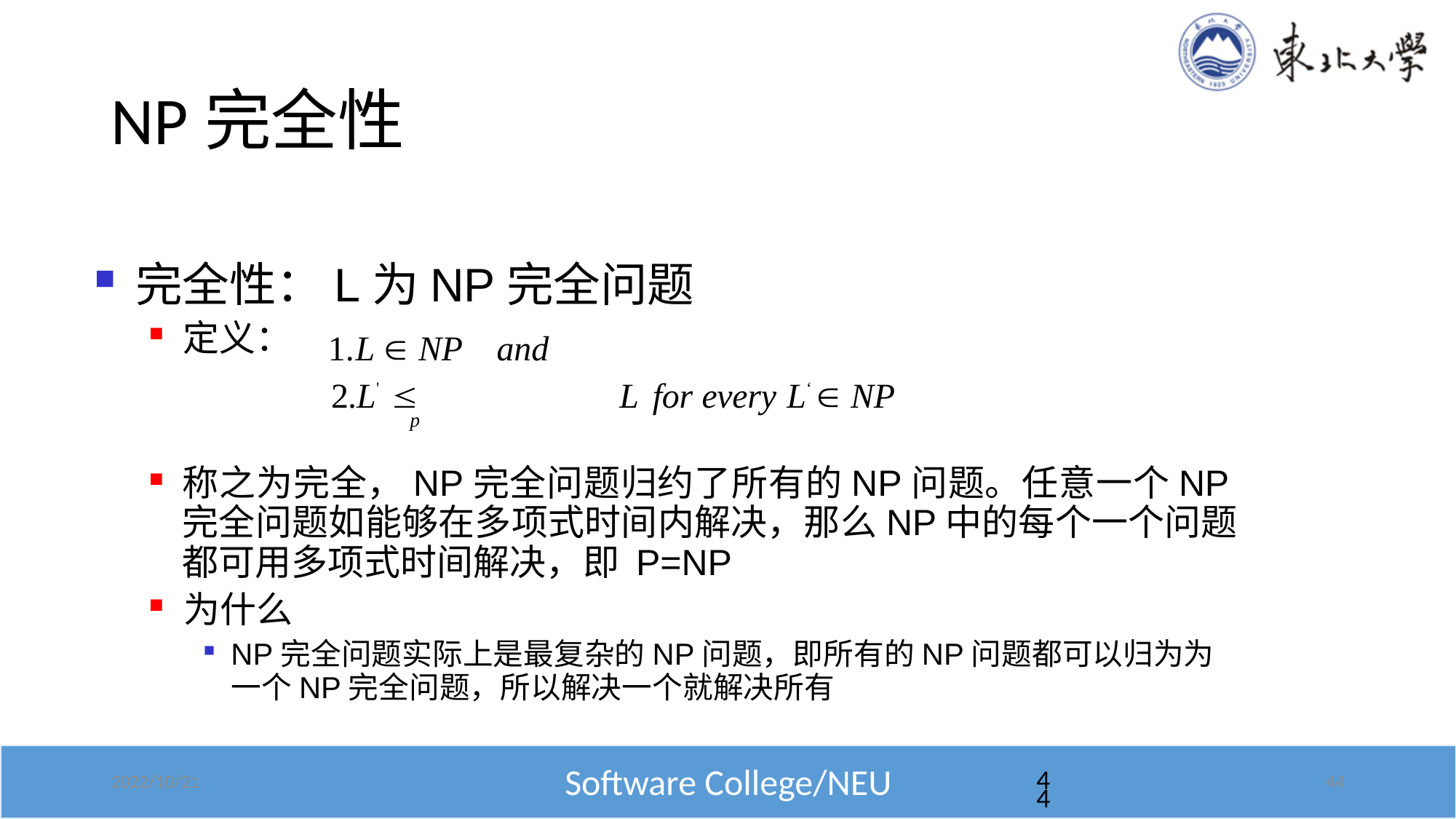

# NP完全性

完全性：L为NP完全问题
定义：
1.L ∈ NP	and
2.L' ≤	L for every L‘ ∈ NP
p

称之为完全，NP完全问题归约了所有的NP问题。任意一个NP完全问题如能够在多项式时间内解决，那么NP中的每个一个问题都可用多项式时间解决，即 P=NP
为什么
NP完全问题实际上是最复杂的NP问题，即所有的NP问题都可以归为为一个NP完全问题，所以解决一个就解决所有
44